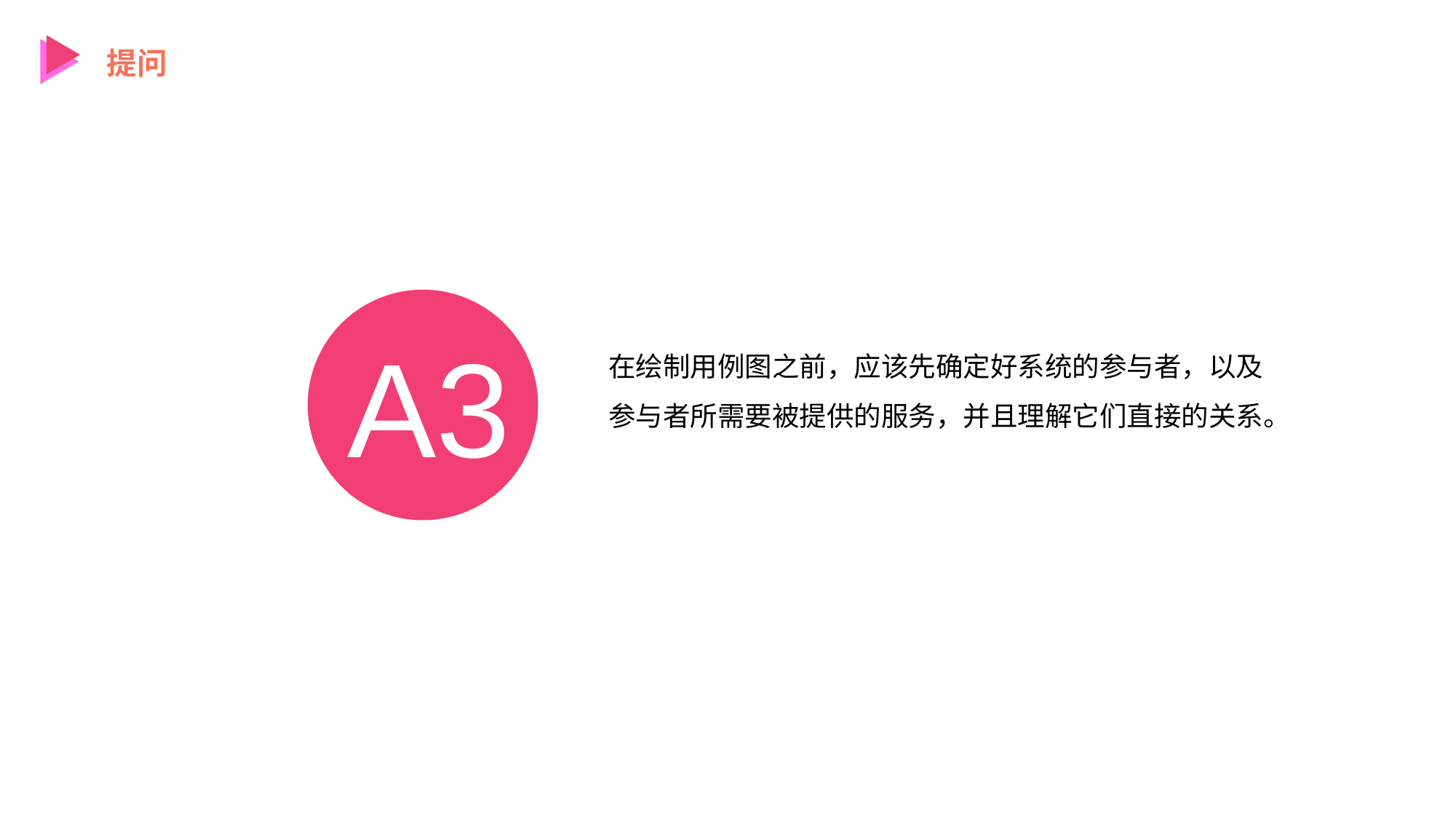

提问

A3
在绘制用例图之前，应该先确定好系统的参与者，以及参与者所需要被提供的服务，并且理解它们直接的关系。